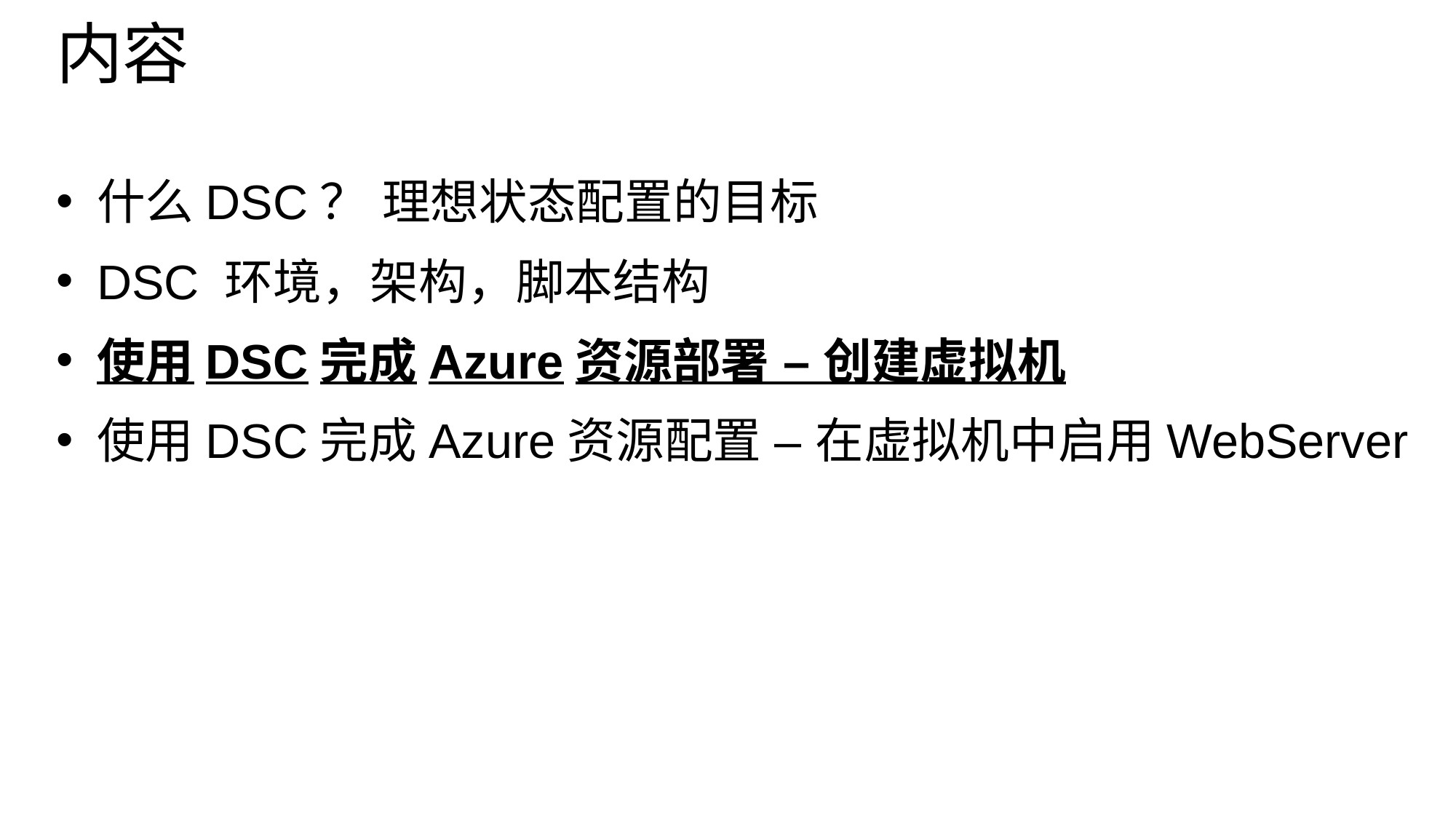

# 内容
什么DSC？ 理想状态配置的目标
DSC 环境，架构，脚本结构
使用DSC完成Azure资源部署 – 创建虚拟机
使用DSC完成Azure资源配置 – 在虚拟机中启用WebServer